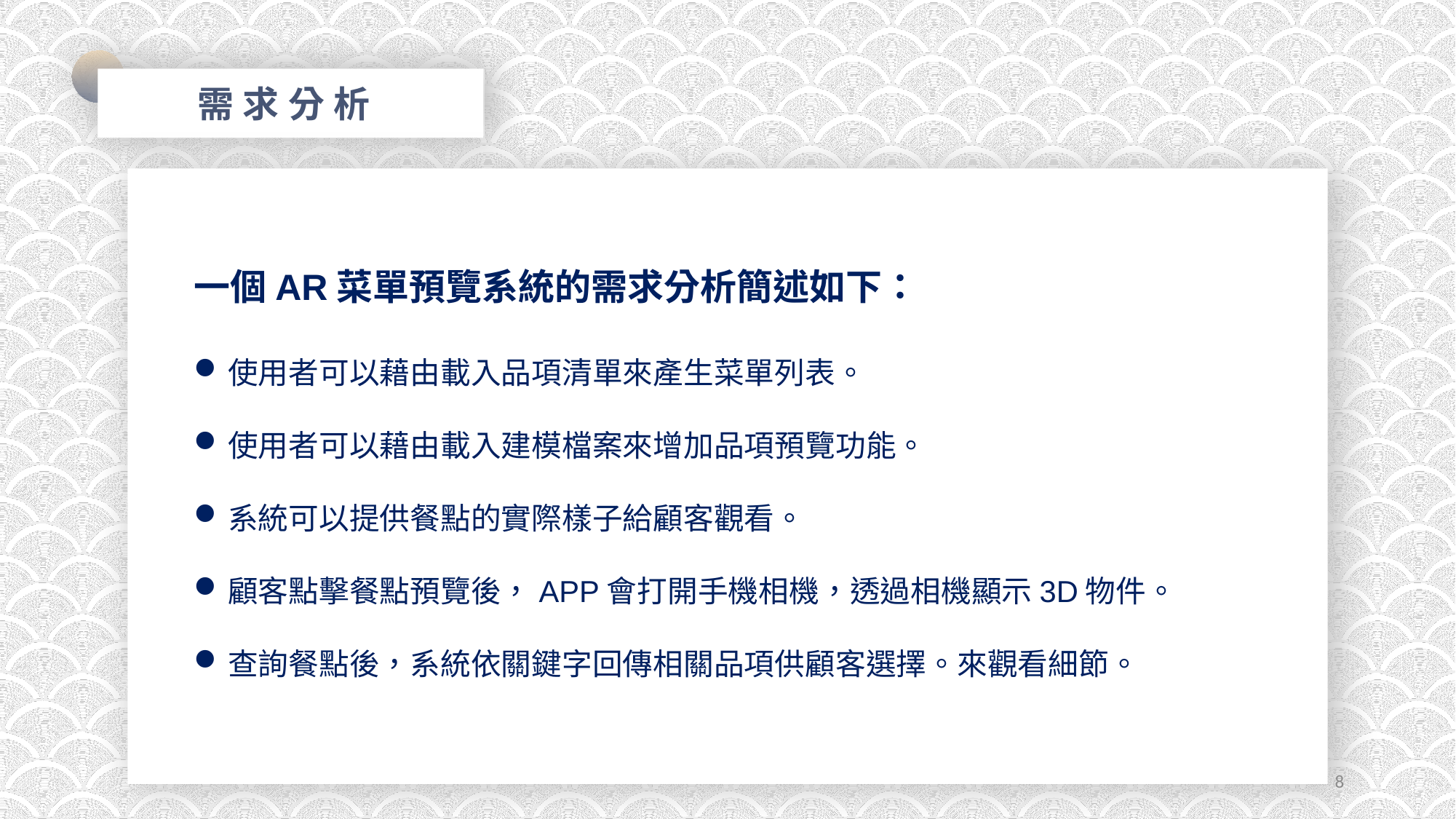

需求分析
工作分配

一個AR菜單預覽系統的需求分析簡述如下：
使用者可以藉由載入品項清單來產生菜單列表。
使用者可以藉由載入建模檔案來增加品項預覽功能。
系統可以提供餐點的實際樣子給顧客觀看。
顧客點擊餐點預覽後，APP會打開手機相機，透過相機顯示3D物件。
查詢餐點後，系統依關鍵字回傳相關品項供顧客選擇。來觀看細節。
8